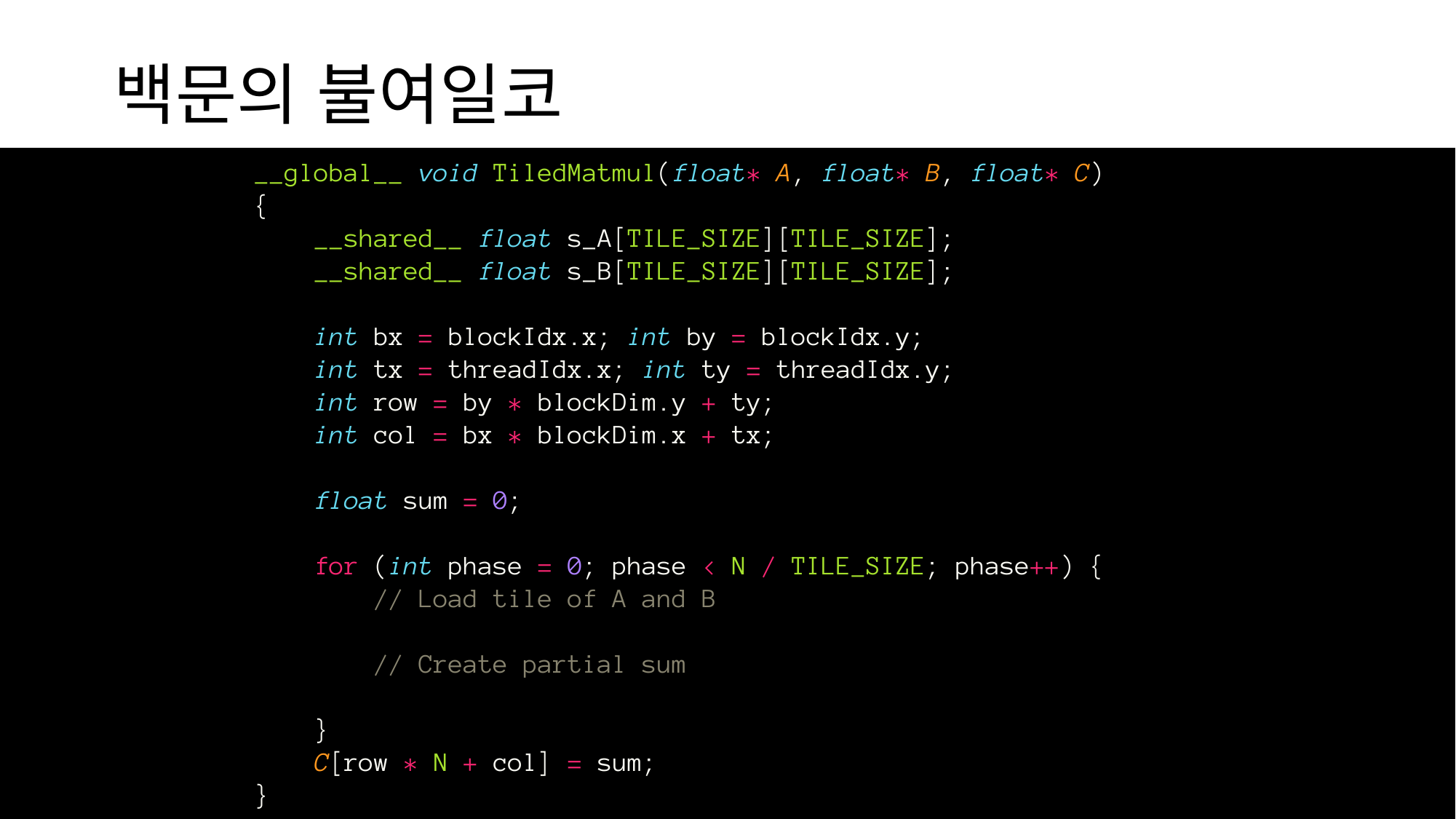

# 백문의 불여일코

__global__ void TiledMatmul(float* A, float* B, float* C)
{
    __shared__ float s_A[TILE_SIZE][TILE_SIZE];
    __shared__ float s_B[TILE_SIZE][TILE_SIZE];
    int bx = blockIdx.x; int by = blockIdx.y;
    int tx = threadIdx.x; int ty = threadIdx.y;
    int row = by * blockDim.y + ty;
    int col = bx * blockDim.x + tx;
    float sum = 0;
    for (int phase = 0; phase < N / TILE_SIZE; phase++) {
        // Load tile of A and B
        // Create partial sum

    }
    C[row * N + col] = sum;
}